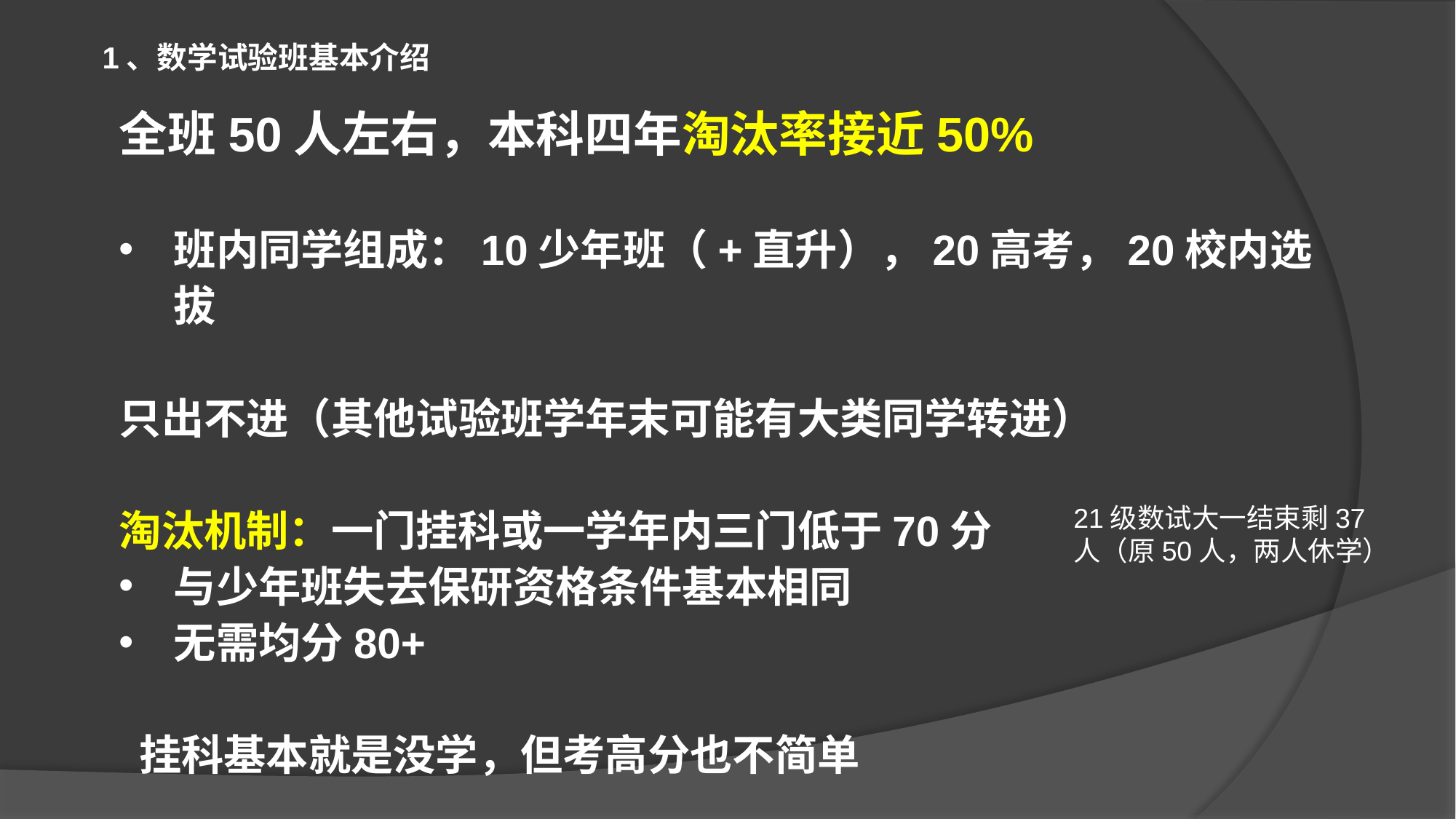

1、数学试验班基本介绍

全班50人左右，本科四年淘汰率接近50%

班内同学组成：10少年班（+直升），20高考，20校内选拔

只出不进（其他试验班学年末可能有大类同学转进）

淘汰机制：一门挂科或一学年内三门低于70分
与少年班失去保研资格条件基本相同
无需均分80+

 挂科基本就是没学，但考高分也不简单

21级数试大一结束剩37人（原50人，两人休学）